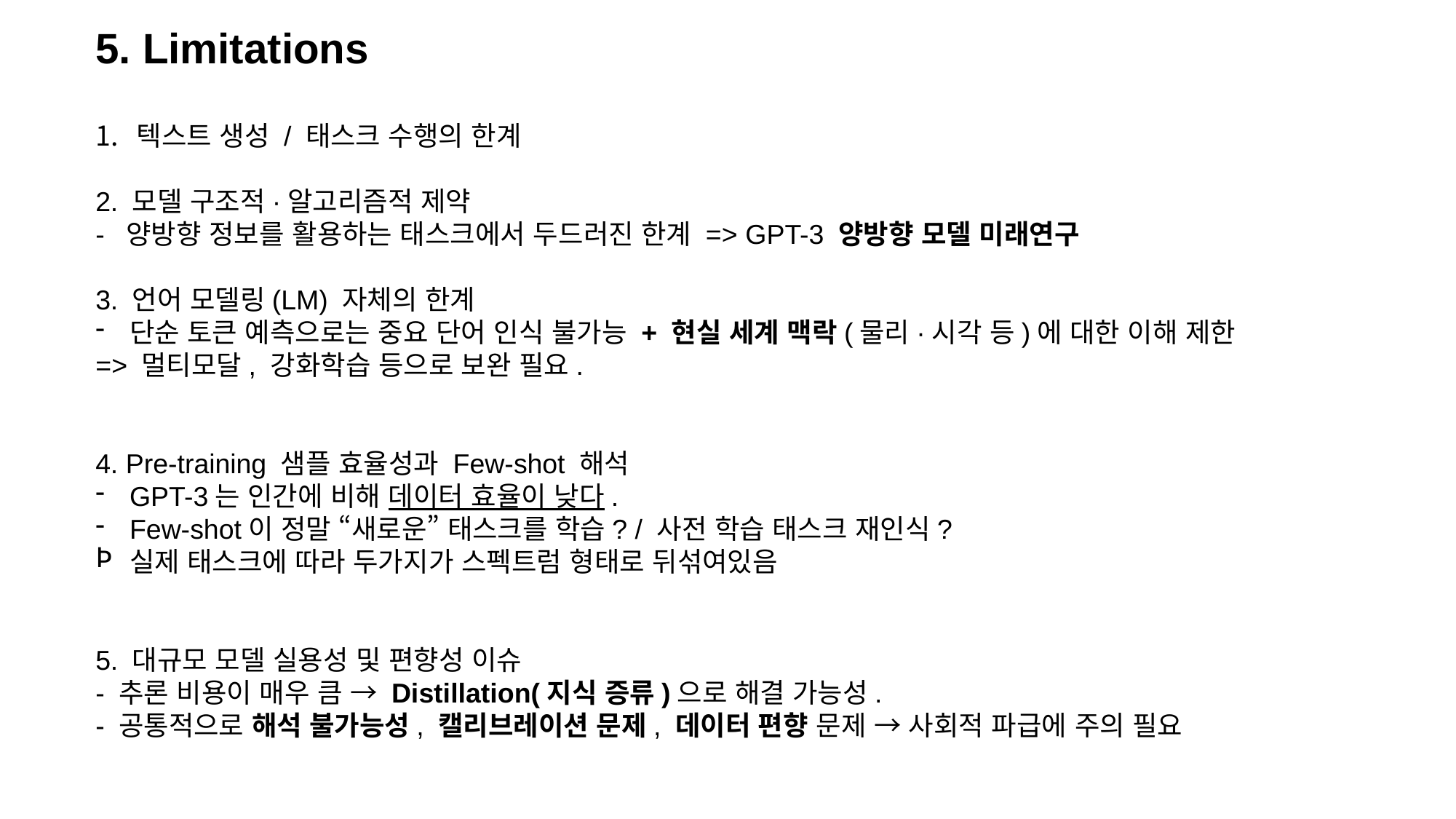

5. Limitations
텍스트 생성 / 태스크 수행의 한계

2. 모델 구조적·알고리즘적 제약
-  양방향 정보를 활용하는 태스크에서 두드러진 한계 => GPT-3 양방향 모델 미래연구

3. 언어 모델링(LM) 자체의 한계
단순 토큰 예측으로는 중요 단어 인식 불가능 + 현실 세계 맥락(물리·시각 등)에 대한 이해 제한
=> 멀티모달, 강화학습 등으로 보완 필요.

4. Pre-training 샘플 효율성과 Few-shot 해석
GPT-3는 인간에 비해 데이터 효율이 낮다.
Few-shot이 정말 “새로운” 태스크를 학습? / 사전 학습 태스크 재인식?
실제 태스크에 따라 두가지가 스펙트럼 형태로 뒤섞여있음

5. 대규모 모델 실용성 및 편향성 이슈
- 추론 비용이 매우 큼 → Distillation(지식 증류)으로 해결 가능성.
- 공통적으로 해석 불가능성, 캘리브레이션 문제, 데이터 편향 문제 → 사회적 파급에 주의 필요